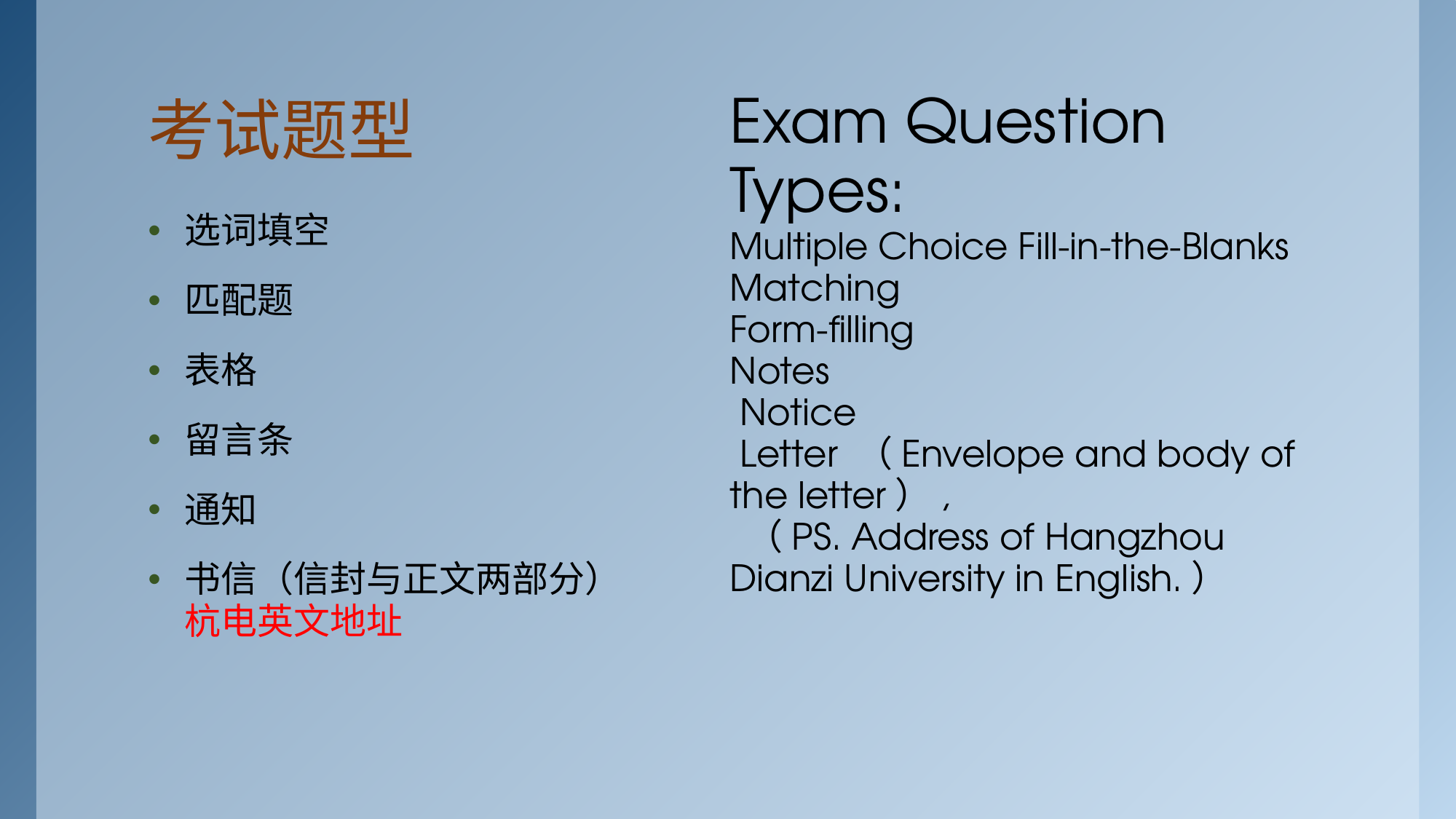

# 考试题型
Exam Question Types:
Multiple Choice Fill-in-the-Blanks
Matching
Form-filling
Notes
 Notice
 Letter （Envelope and body of the letter）,
 （PS. Address of Hangzhou Dianzi University in English.）
选词填空
匹配题
表格
留言条
通知
书信（信封与正文两部分）杭电英文地址